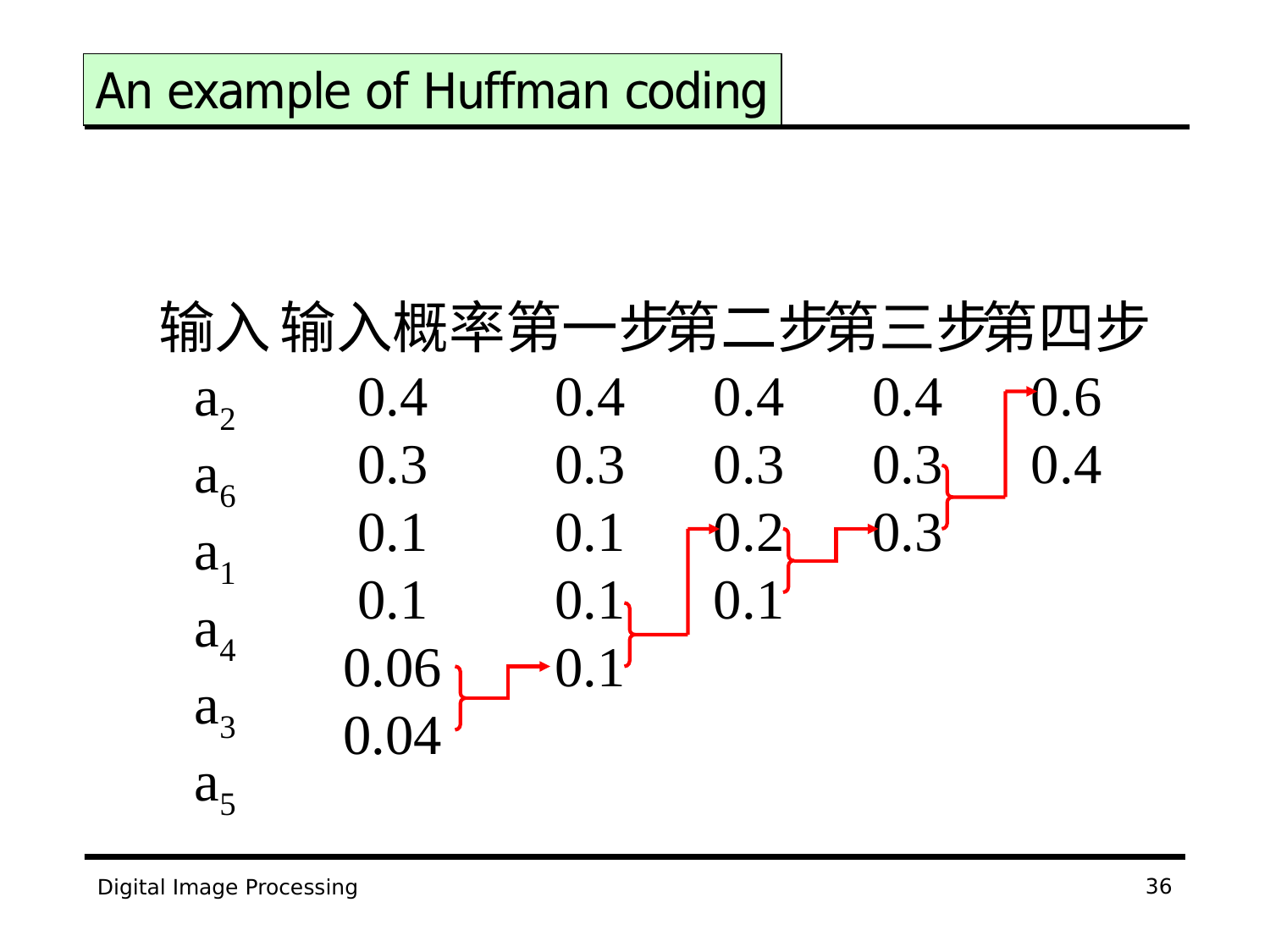

An example of Huffman coding
# Huffman编码
输入概率
0.4
0.3
0.1
0.1
0.06
0.04
第一步
0.4
0.3
0.1
0.1
0.1
第二步
0.4
0.3
0.2
0.1
第三步
0.4
0.3
0.3

第四步
0.6
0.4

输入
a2
a6
a1
a4
a3
a5

36
Digital Image Processing